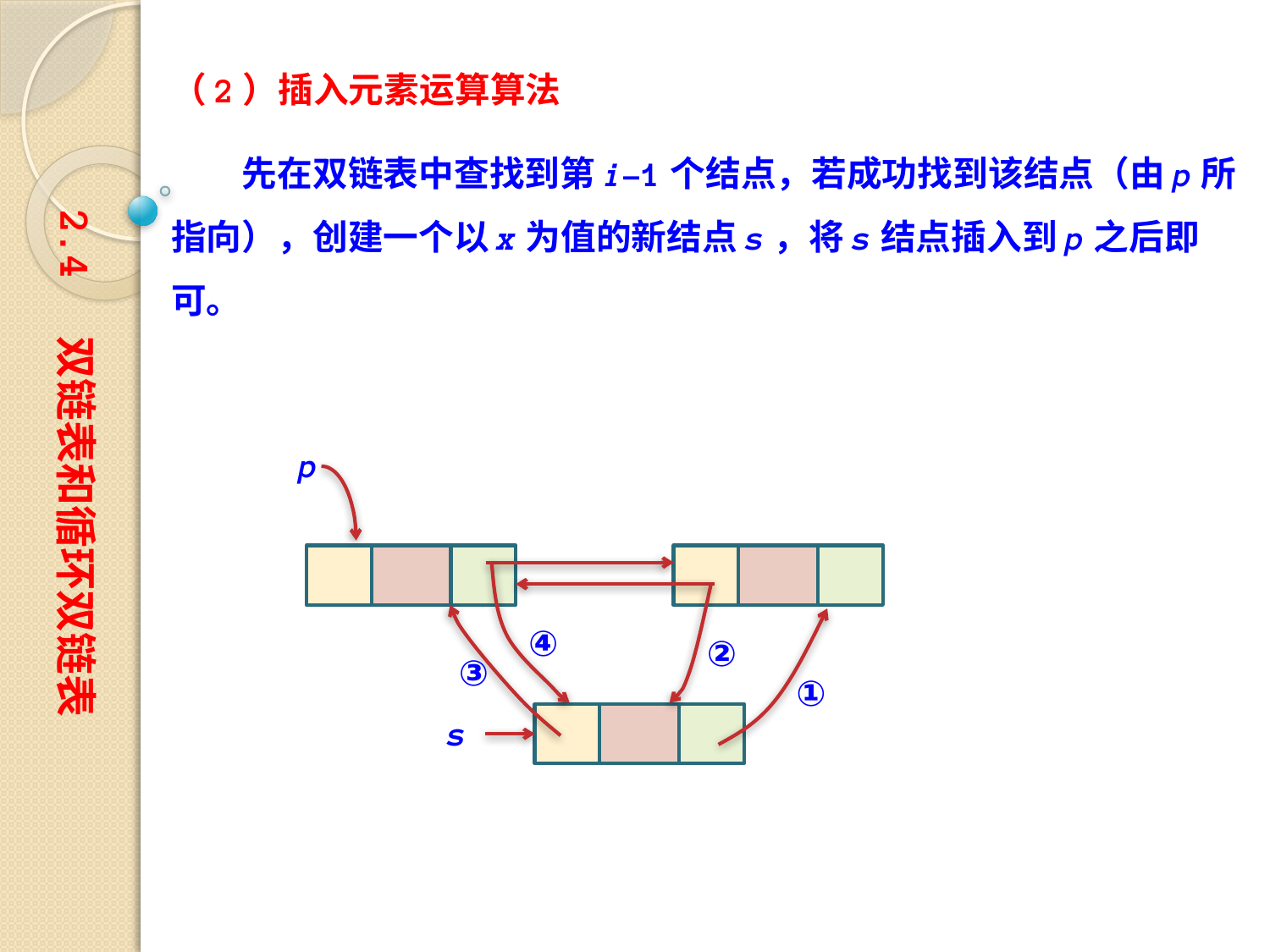

（2）插入元素运算算法
　　先在双链表中查找到第i-1个结点，若成功找到该结点（由p所指向），创建一个以x为值的新结点s，将s结点插入到p之后即可。
2.4  双链表和循环双链表

p

④
②
 ③
①
s